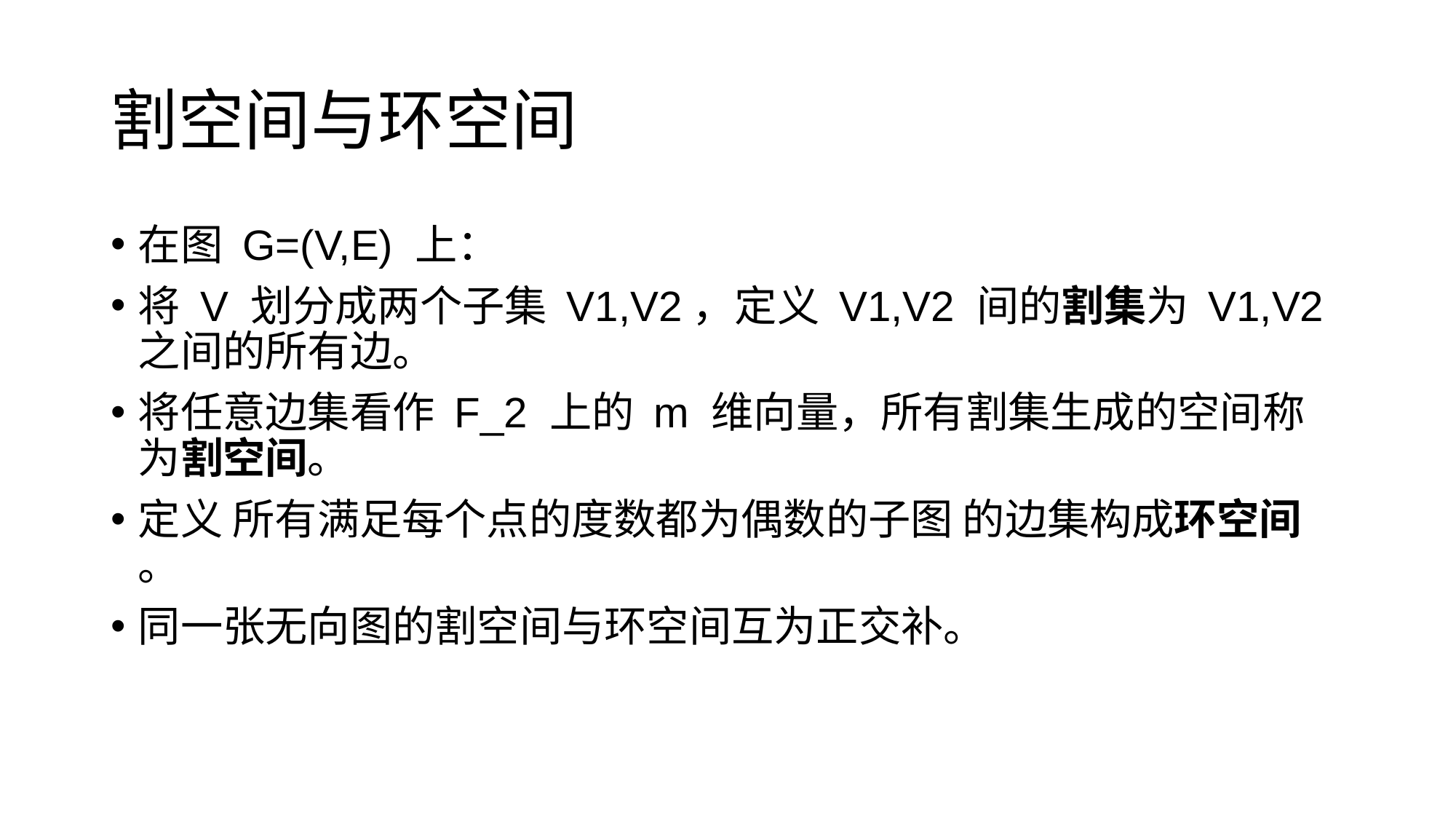

# 割空间与环空间
在图 G=(V,E) 上：
将 V 划分成两个子集 V1,V2，定义 V1,V2 间的割集为 V1,V2 之间的所有边。
将任意边集看作 F_2 上的 m 维向量，所有割集生成的空间称为割空间。
定义 所有满足每个点的度数都为偶数的子图 的边集构成环空间	 。
同一张无向图的割空间与环空间互为正交补。